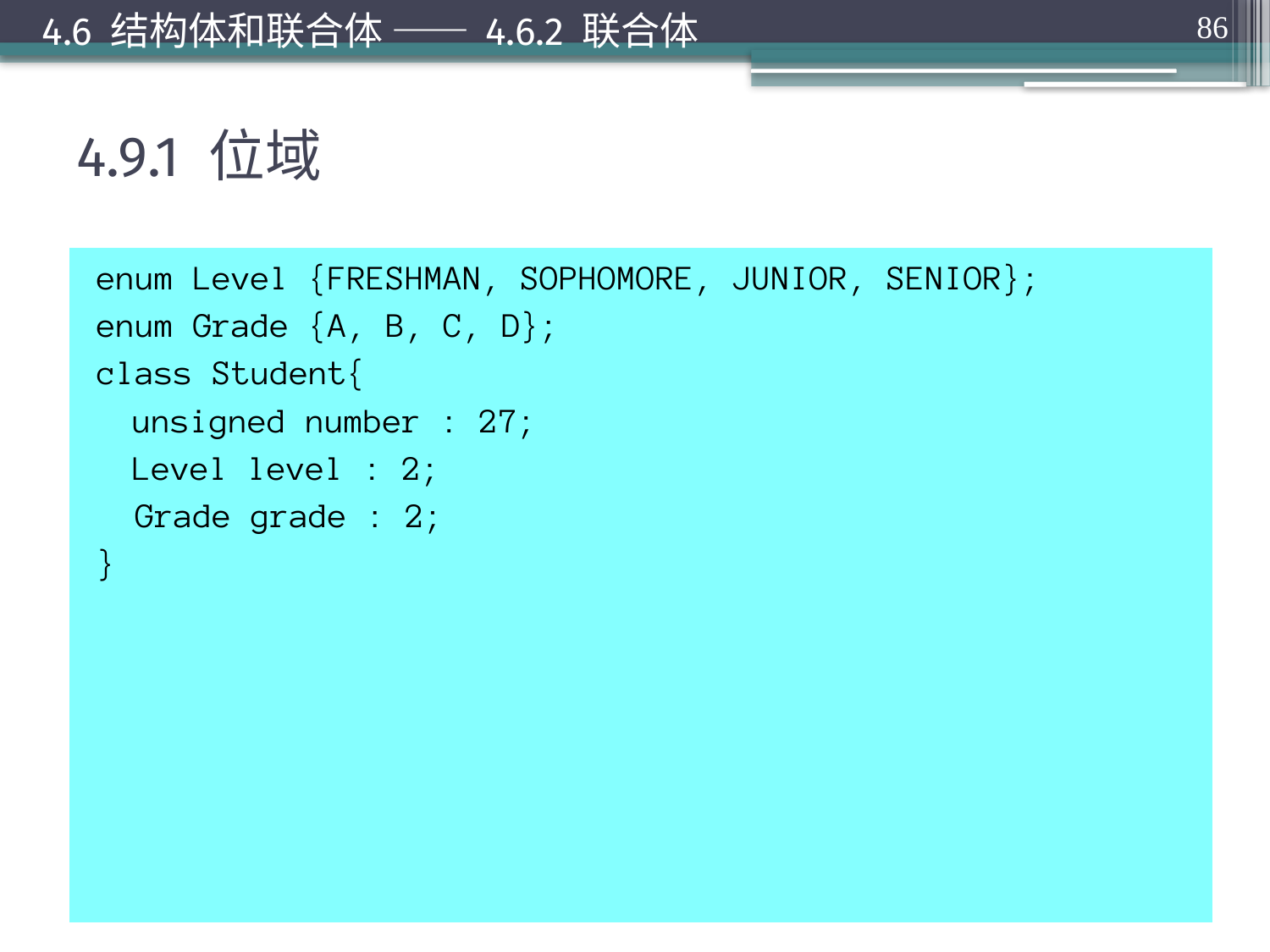

4.6 结构体和联合体 —— 4.6.2 联合体
86
# 4.9.1 位域
enum Level {FRESHMAN, SOPHOMORE, JUNIOR, SENIOR};
enum Grade {A, B, C, D};
class Student{
	unsigned number : 27;
	Level level : 2;
  Grade grade : 2;
}